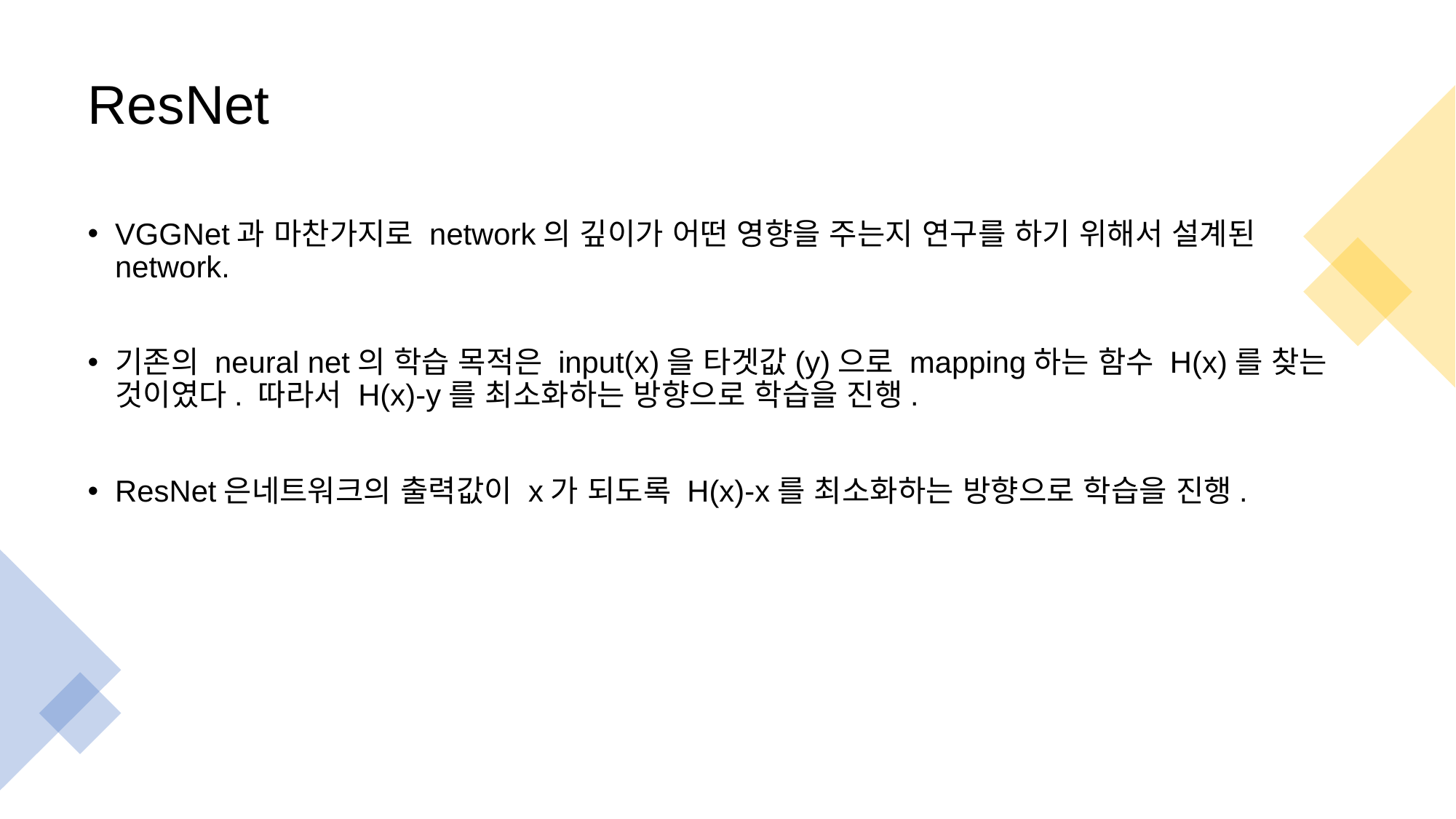

# ResNet

VGGNet과 마찬가지로 network의 깊이가 어떤 영향을 주는지 연구를 하기 위해서 설계된 network.

기존의 neural net의 학습 목적은 input(x)을 타겟값(y)으로 mapping하는 함수 H(x)를 찾는 것이였다. 따라서 H(x)-y를 최소화하는 방향으로 학습을 진행.

ResNet은네트워크의 출력값이 x가 되도록 H(x)-x를 최소화하는 방향으로 학습을 진행.